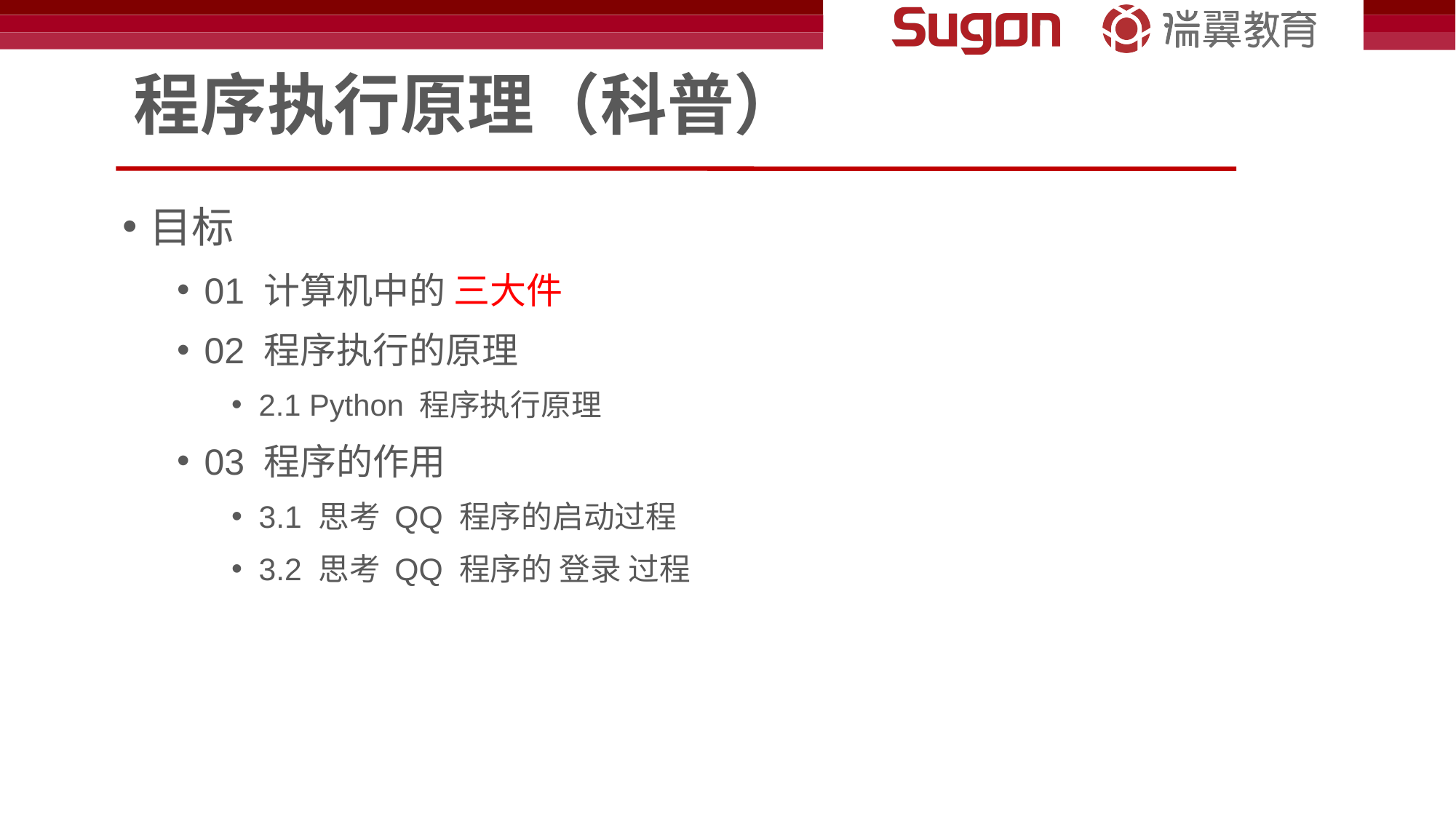

# 程序执行原理（科普）
目标
01 计算机中的 三大件
02 程序执行的原理
2.1 Python 程序执行原理
03 程序的作用
3.1 思考 QQ 程序的启动过程
3.2 思考 QQ 程序的 登录 过程